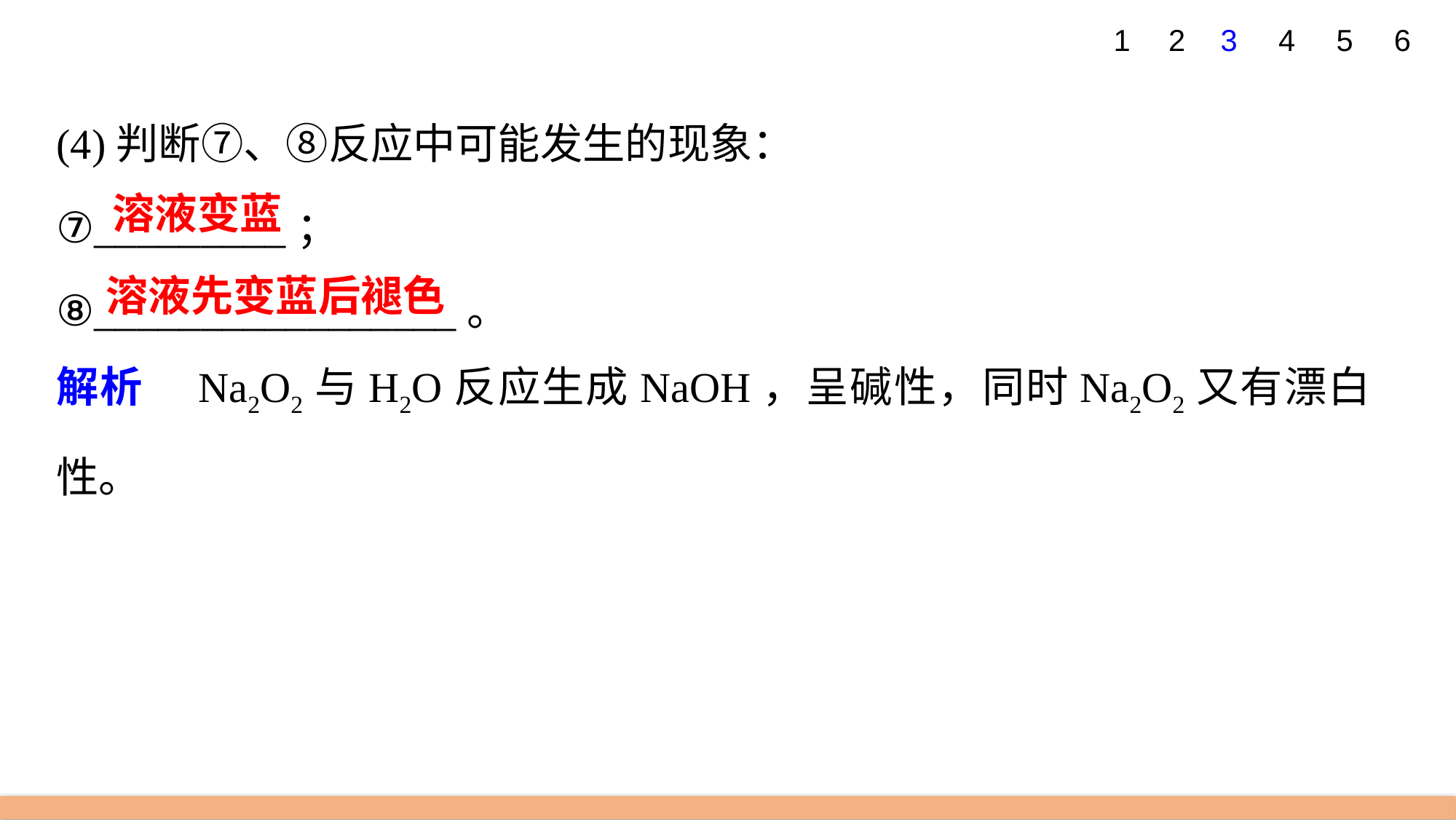

1
2
3
4
5
6
(4)判断⑦、⑧反应中可能发生的现象：
⑦_________；
⑧_________________。
解析　Na2O2与H2O反应生成NaOH，呈碱性，同时Na2O2又有漂白性。
溶液变蓝
溶液先变蓝后褪色